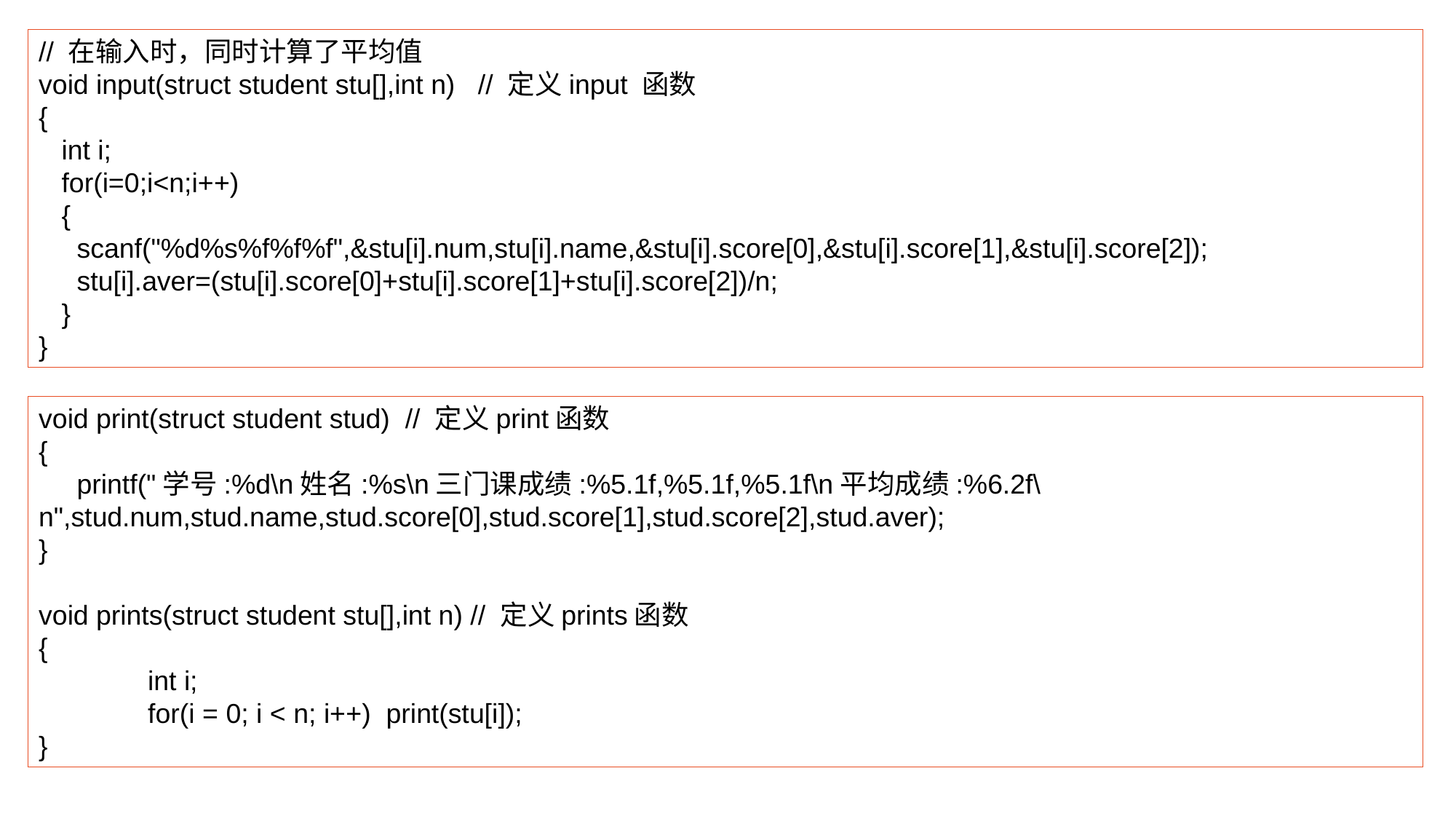

// 在输入时，同时计算了平均值
void input(struct student stu[],int n)   // 定义input 函数
{
   int i;
   for(i=0;i<n;i++)
   {
     scanf("%d%s%f%f%f",&stu[i].num,stu[i].name,&stu[i].score[0],&stu[i].score[1],&stu[i].score[2]);
     stu[i].aver=(stu[i].score[0]+stu[i].score[1]+stu[i].score[2])/n;
   }
}
void print(struct student stud)  // 定义print函数
{
     printf("学号:%d\n姓名:%s\n三门课成绩:%5.1f,%5.1f,%5.1f\n平均成绩:%6.2f\n",stud.num,stud.name,stud.score[0],stud.score[1],stud.score[2],stud.aver);
}

void prints(struct student stu[],int n) // 定义prints函数
{
	int i;
	for(i = 0; i < n; i++)  print(stu[i]);
}